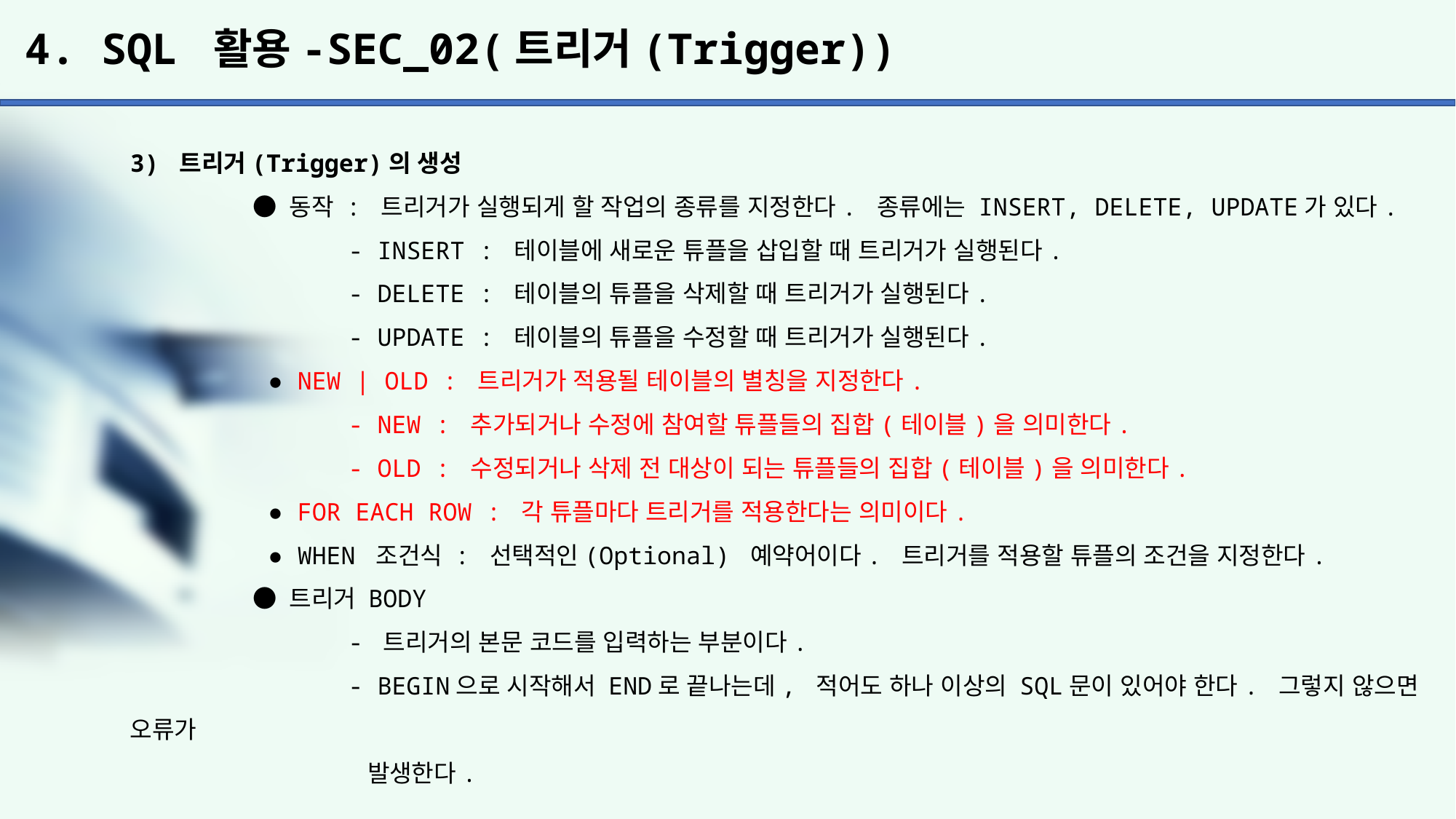

# 4. SQL 활용-SEC_02(트리거(Trigger))
3) 트리거(Trigger)의 생성
	  ● 동작 : 트리거가 실행되게 할 작업의 종류를 지정한다. 종류에는 INSERT, DELETE, UPDATE가 있다.
		- INSERT : 테이블에 새로운 튜플을 삽입할 때 트리거가 실행된다.
		- DELETE : 테이블의 튜플을 삭제할 때 트리거가 실행된다.
		- UPDATE : 테이블의 튜플을 수정할 때 트리거가 실행된다.
	  ● NEW | OLD : 트리거가 적용될 테이블의 별칭을 지정한다.
		- NEW : 추가되거나 수정에 참여할 튜플들의 집합(테이블)을 의미한다.
		- OLD : 수정되거나 삭제 전 대상이 되는 튜플들의 집합(테이블)을 의미한다.
	  ● FOR EACH ROW : 각 튜플마다 트리거를 적용한다는 의미이다.
	  ● WHEN 조건식 : 선택적인(Optional) 예약어이다. 트리거를 적용할 튜플의 조건을 지정한다.
	  ● 트리거 BODY
		- 트리거의 본문 코드를 입력하는 부분이다.
		- BEGIN으로 시작해서 END로 끝나는데, 적어도 하나 이상의 SQL문이 있어야 한다. 그렇지 않으면 오류가
		  발생한다.